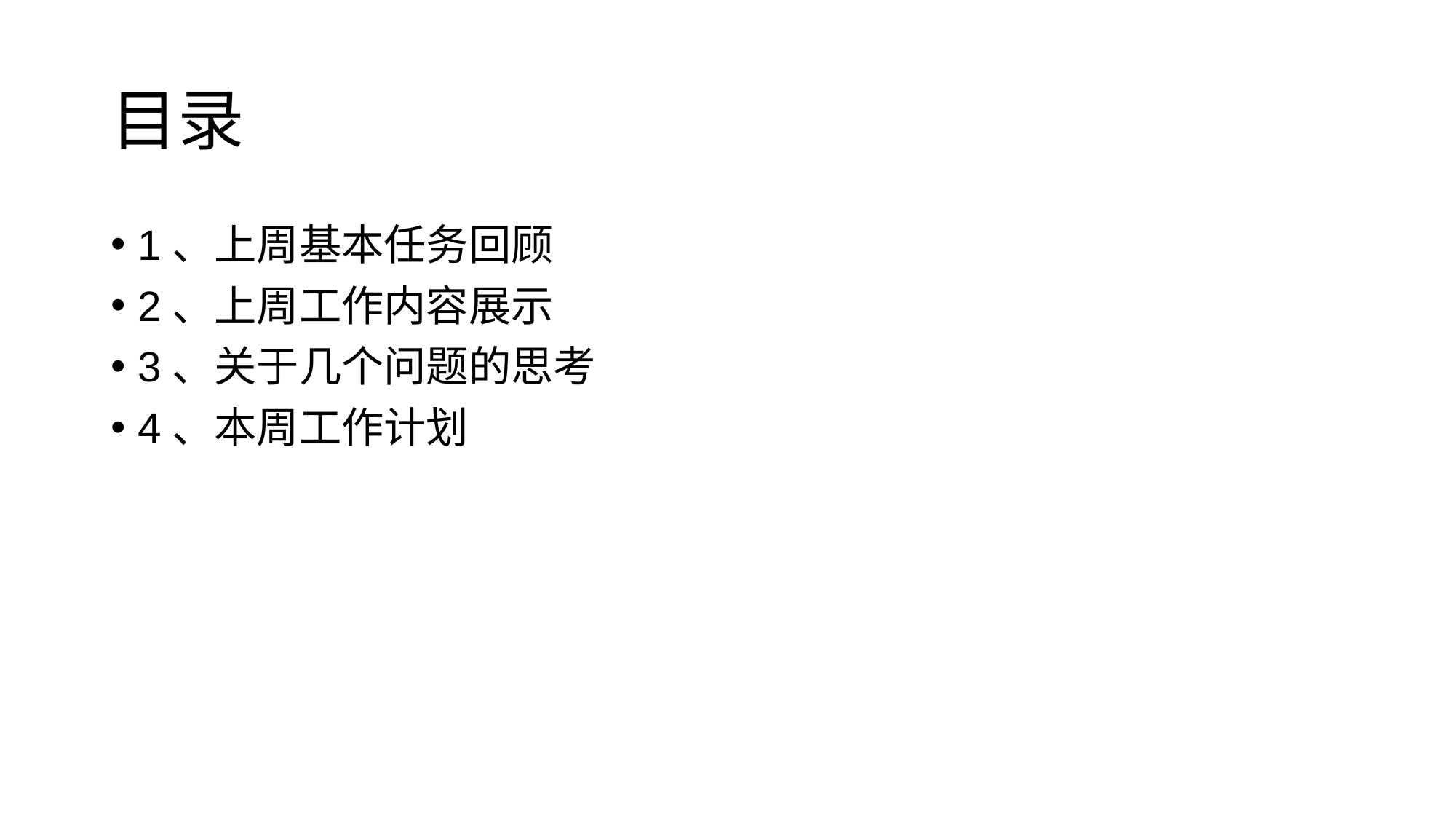

# 目录
1、上周基本任务回顾
2、上周工作内容展示
3、关于几个问题的思考
4、本周工作计划